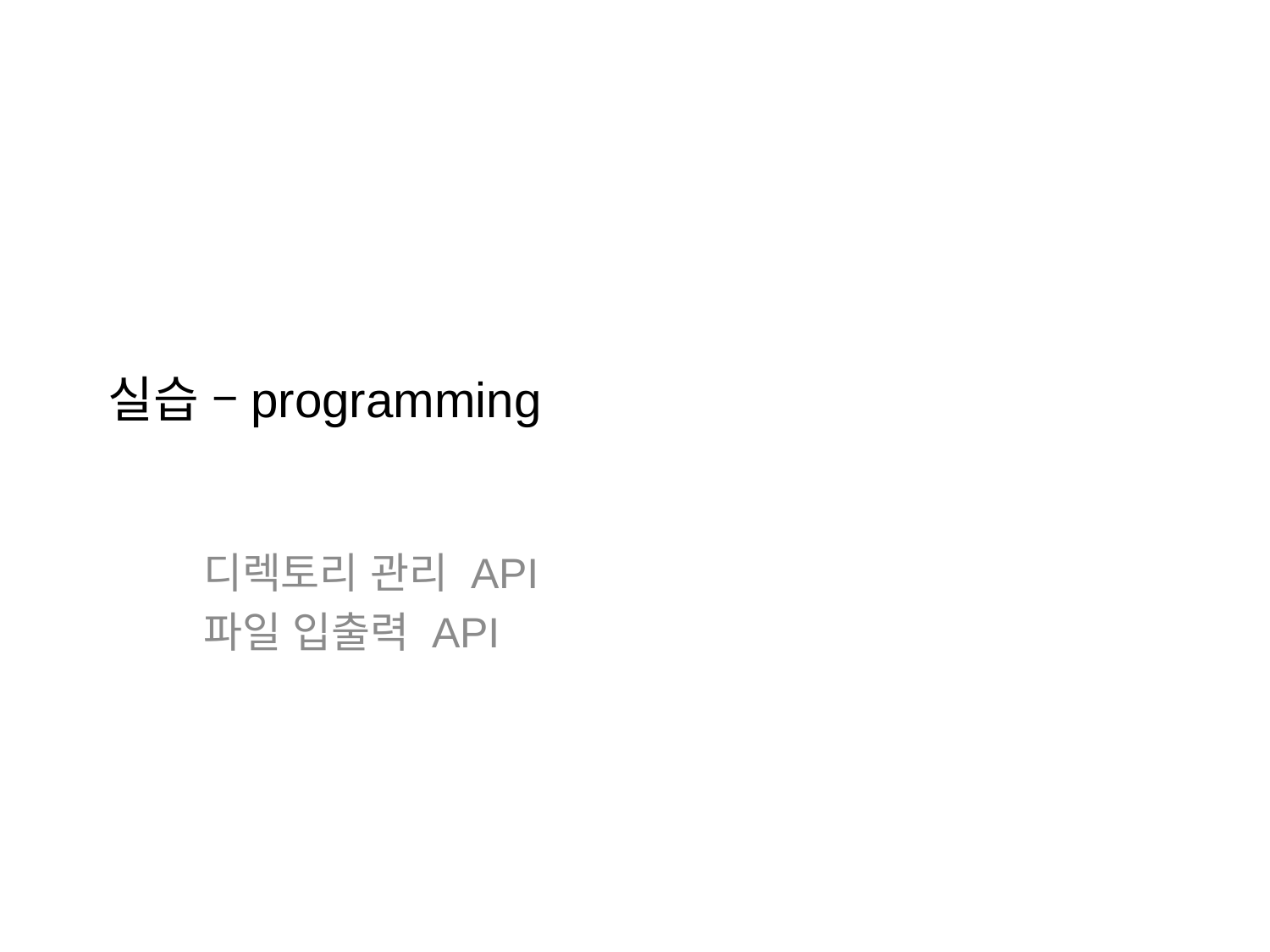

# 실습 –programming
디렉토리 관리 API
파일 입출력 API